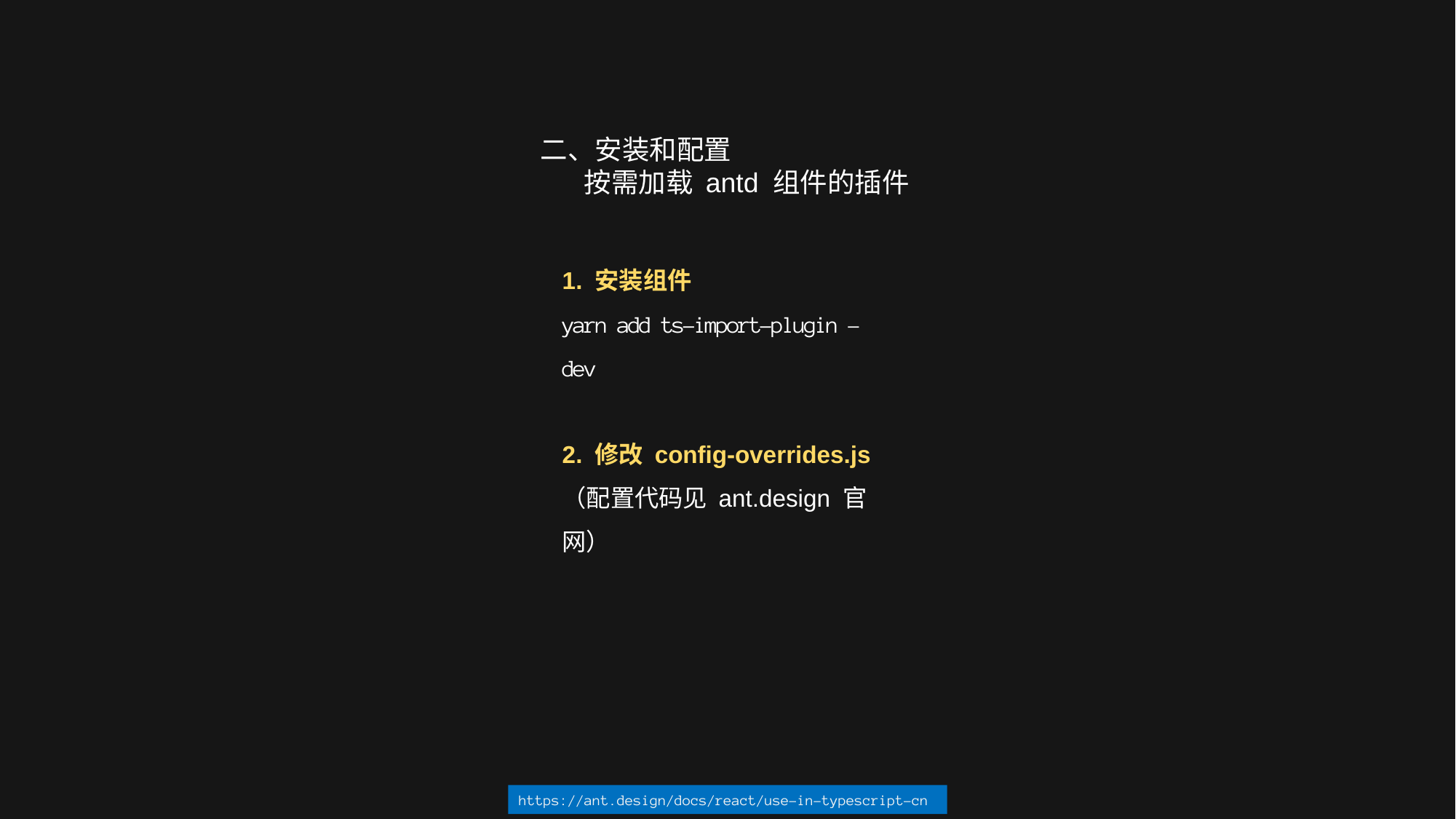

二、安装和配置
      按需加载 antd 组件的插件
1. 安装组件
yarn add ts-import-plugin –dev

2. 修改 config-overrides.js
（配置代码见 ant.design 官网）
https://ant.design/docs/react/use-in-typescript-cn